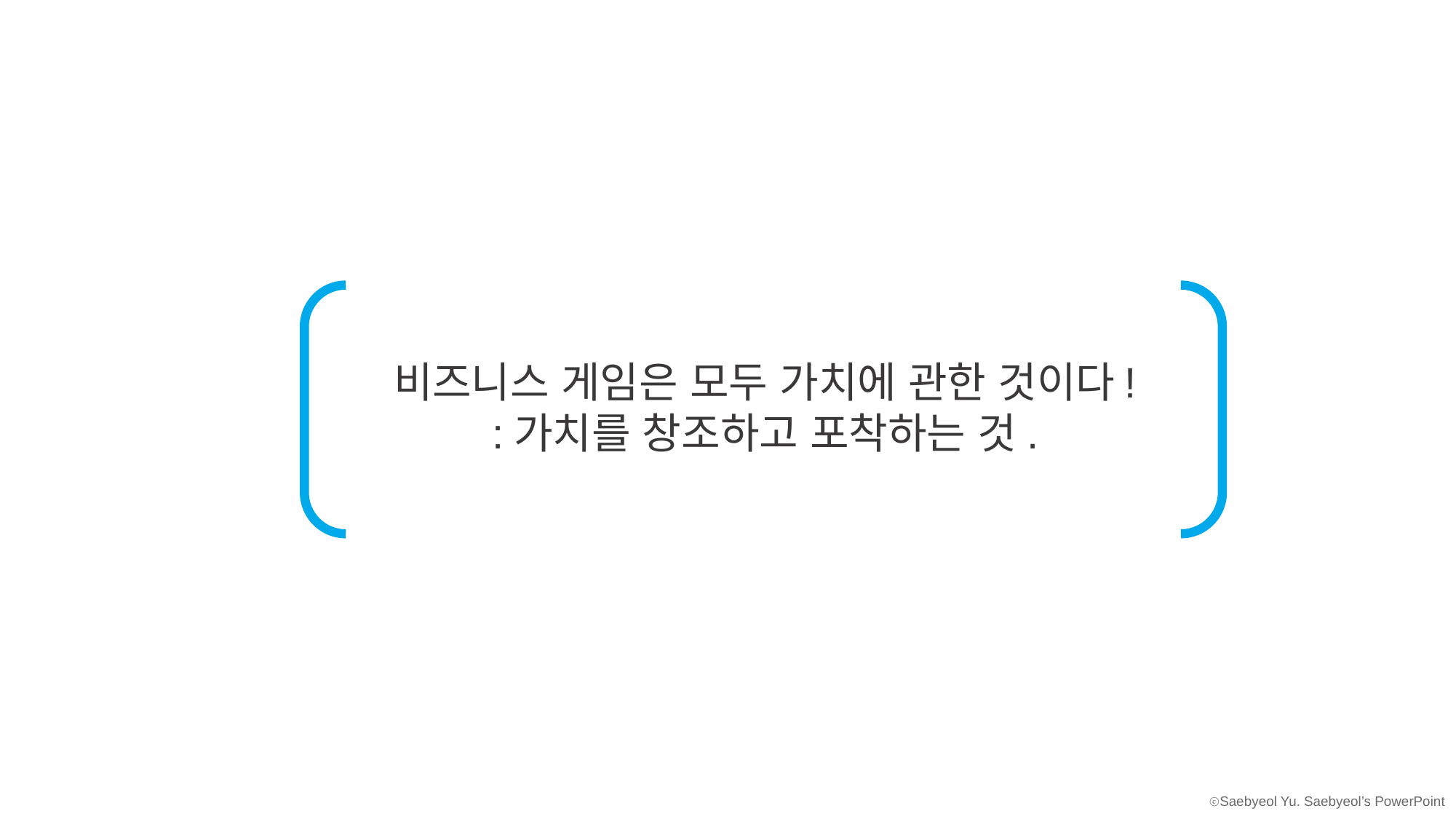

비즈니스 게임은 모두 가치에 관한 것이다!
:가치를 창조하고 포착하는 것.